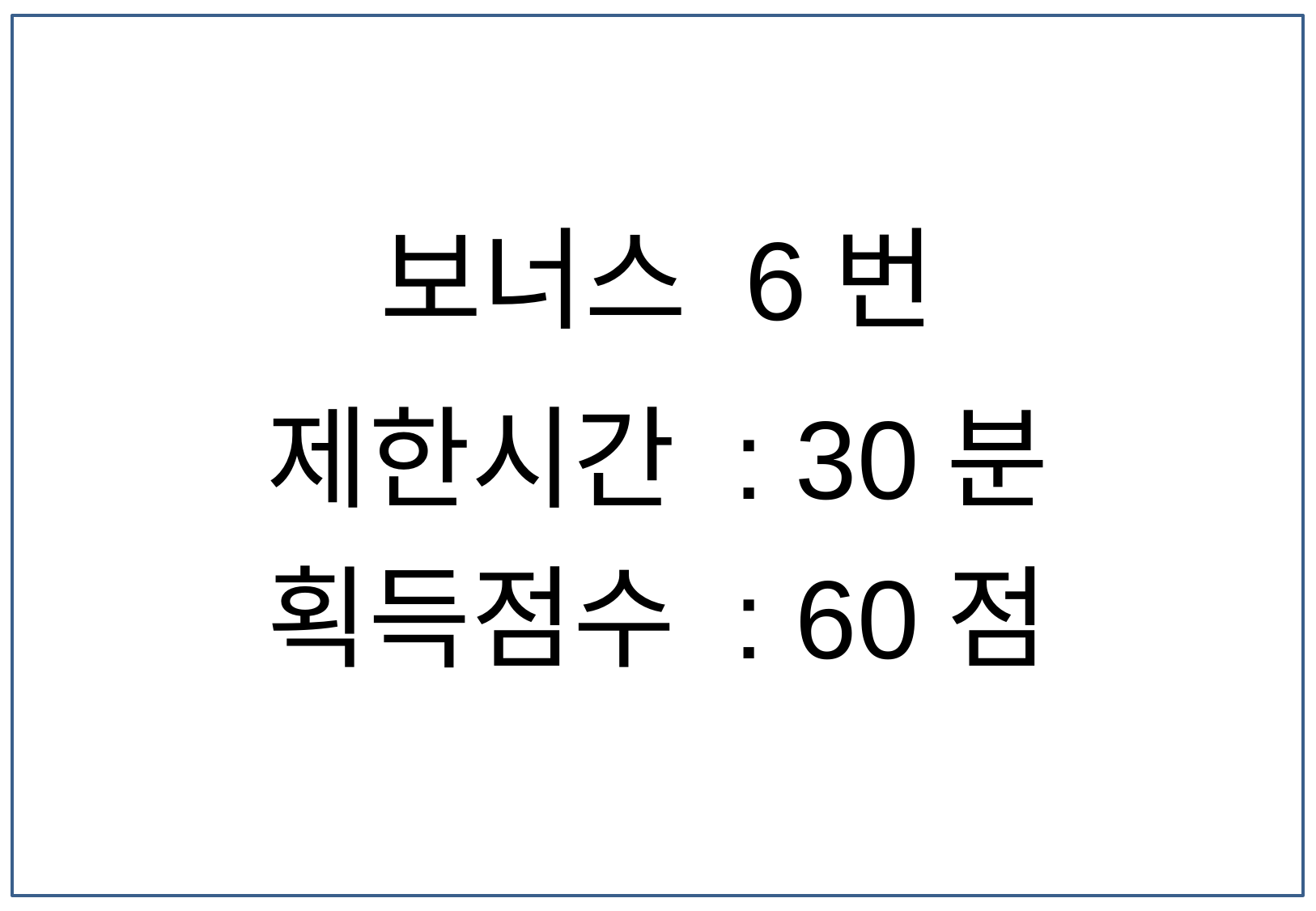

보너스 6번
제한시간 : 30분
획득점수 : 60점